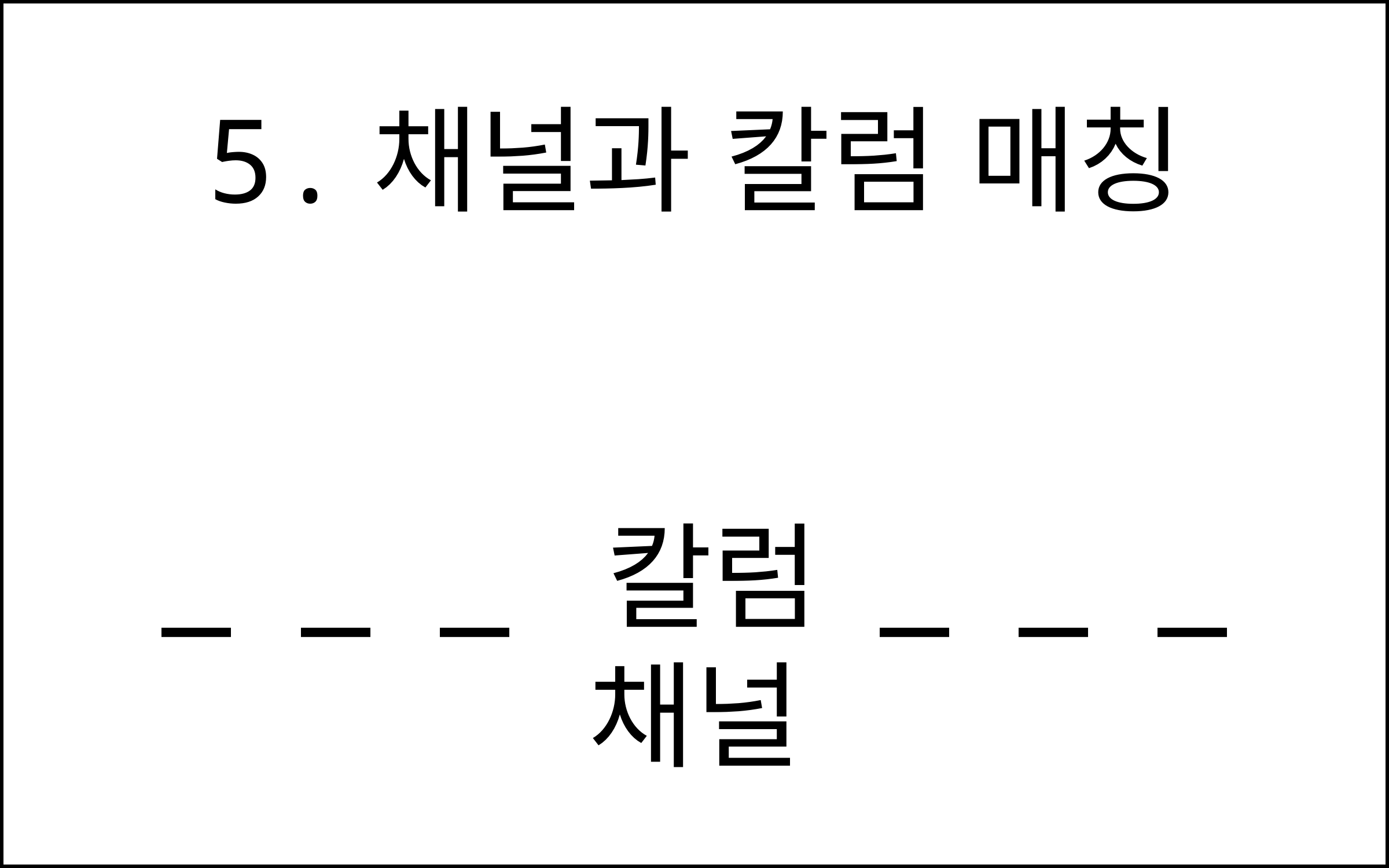

5.채널과 칼럼 매칭

_ _ _ 칼럼 _ _ _ 채널